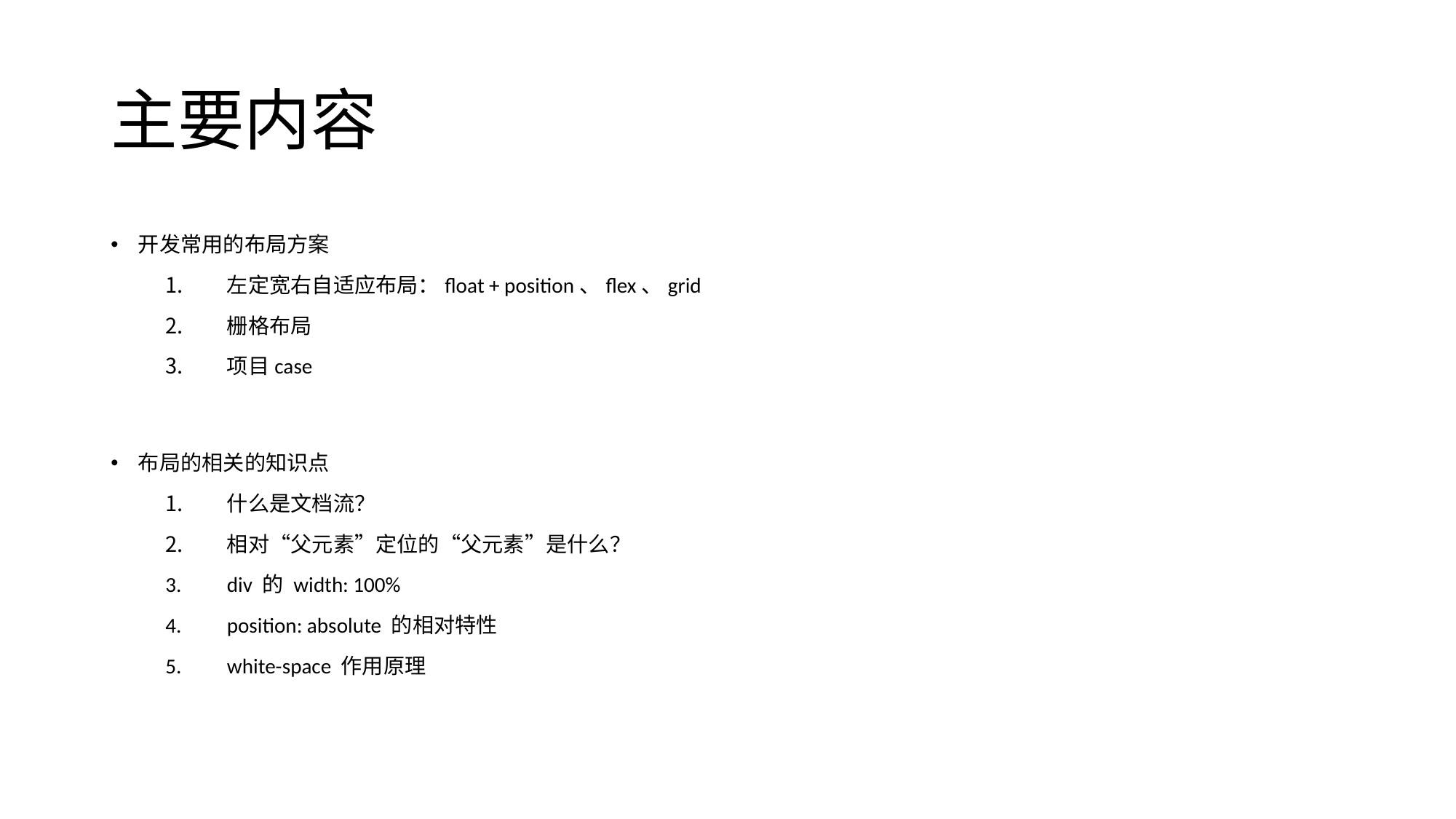

# 主要内容
开发常用的布局方案
左定宽右自适应布局：float + position、flex、grid
栅格布局
项目case

布局的相关的知识点
什么是文档流？
相对“父元素”定位的“父元素”是什么？
div 的 width: 100%
position: absolute 的相对特性
white-space 作用原理